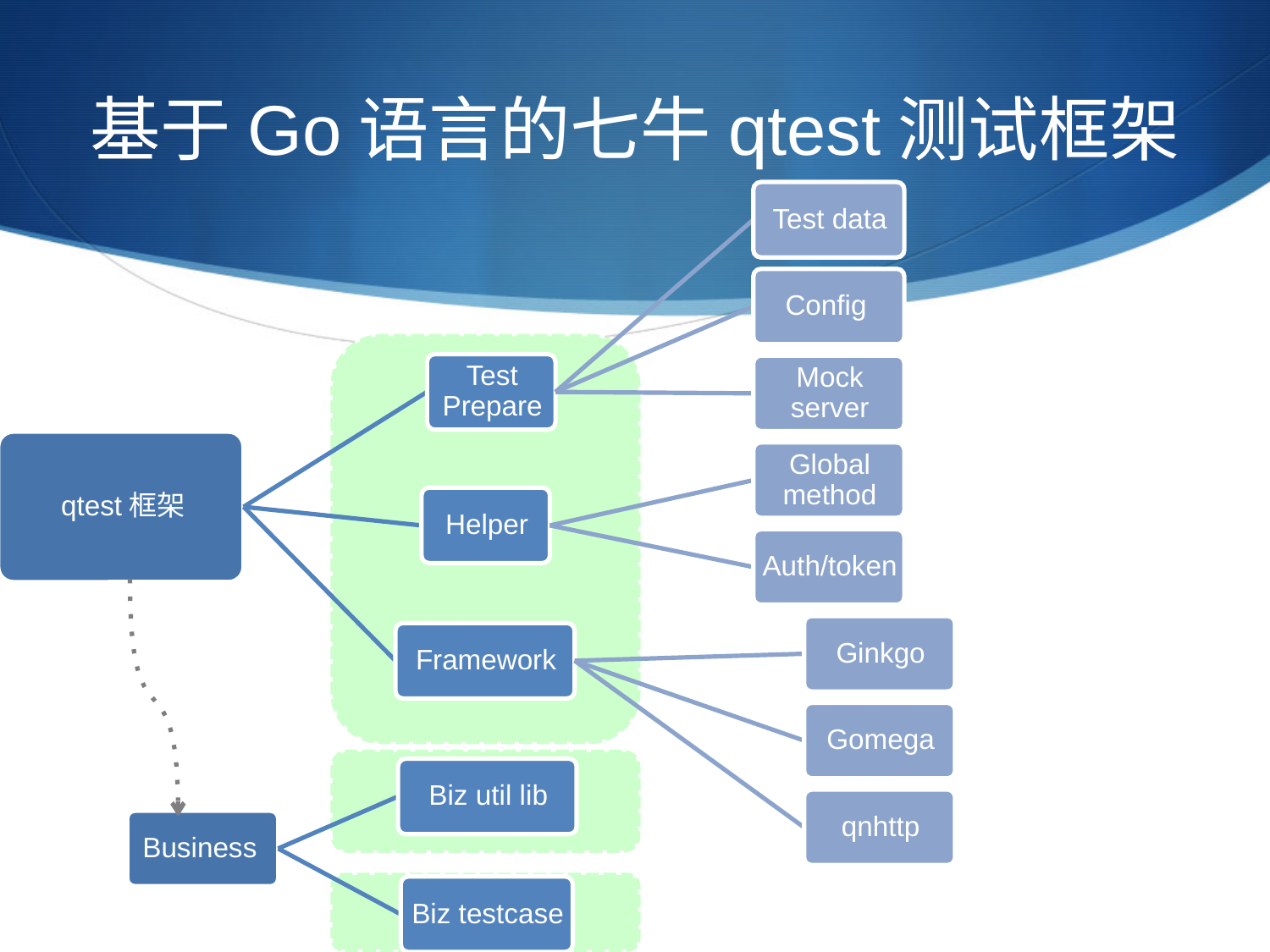

# 基于Go语言的七牛qtest测试框架
qtest框架

Test Prepare

Test data

Config

Mock server

Helper

Global method

Auth/token

Framework

Ginkgo

Gomega

qnhttp
Business

Biz util lib

Biz testcase